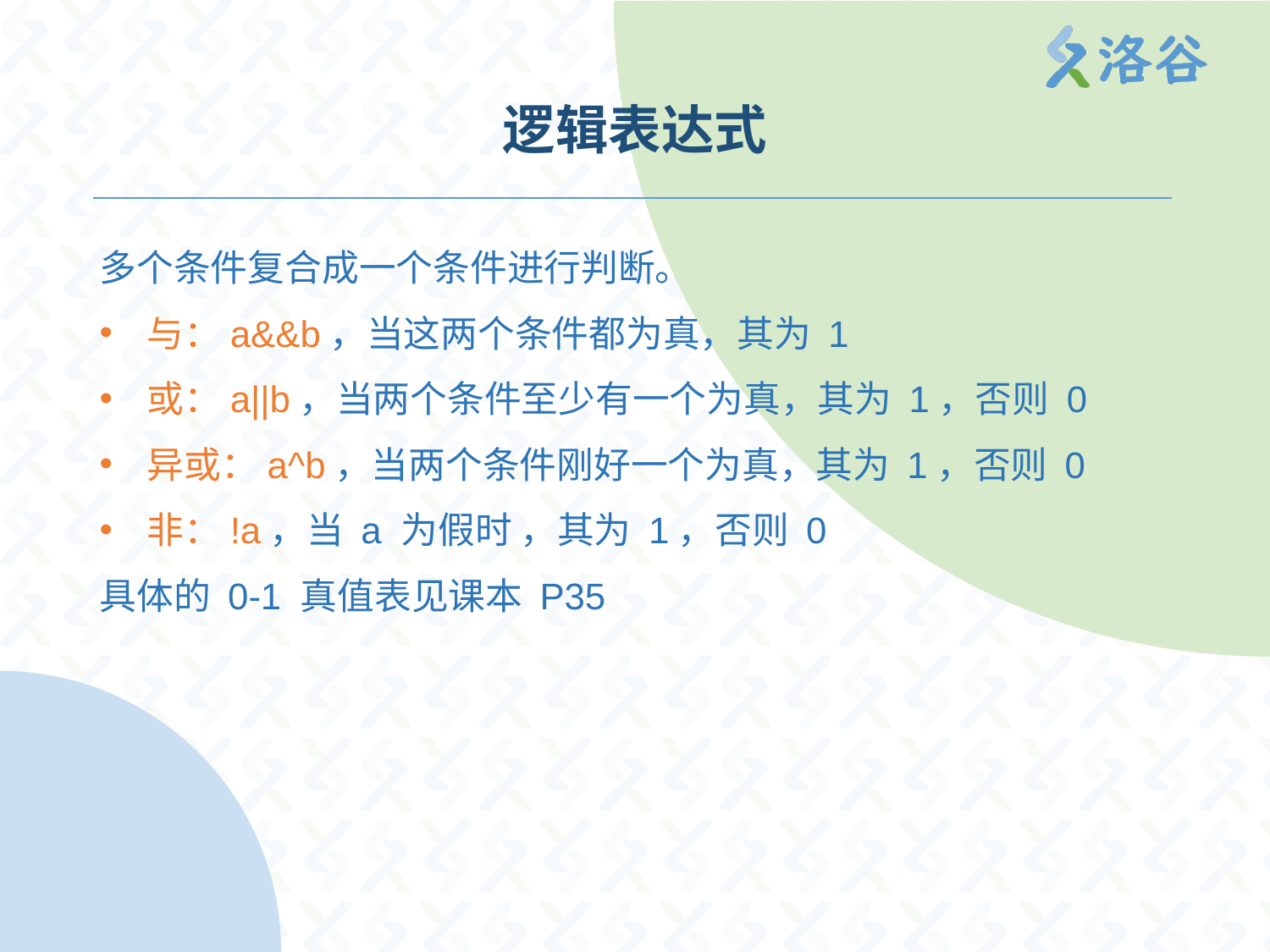

# 逻辑表达式
多个条件复合成一个条件进行判断。
与：a&&b，当这两个条件都为真，其为 1
或：a||b，当两个条件至少有一个为真，其为 1，否则 0
异或：a^b，当两个条件刚好一个为真，其为 1，否则 0
非：!a，当 a 为假时 ，其为 1，否则 0
具体的 0-1 真值表见课本 P35